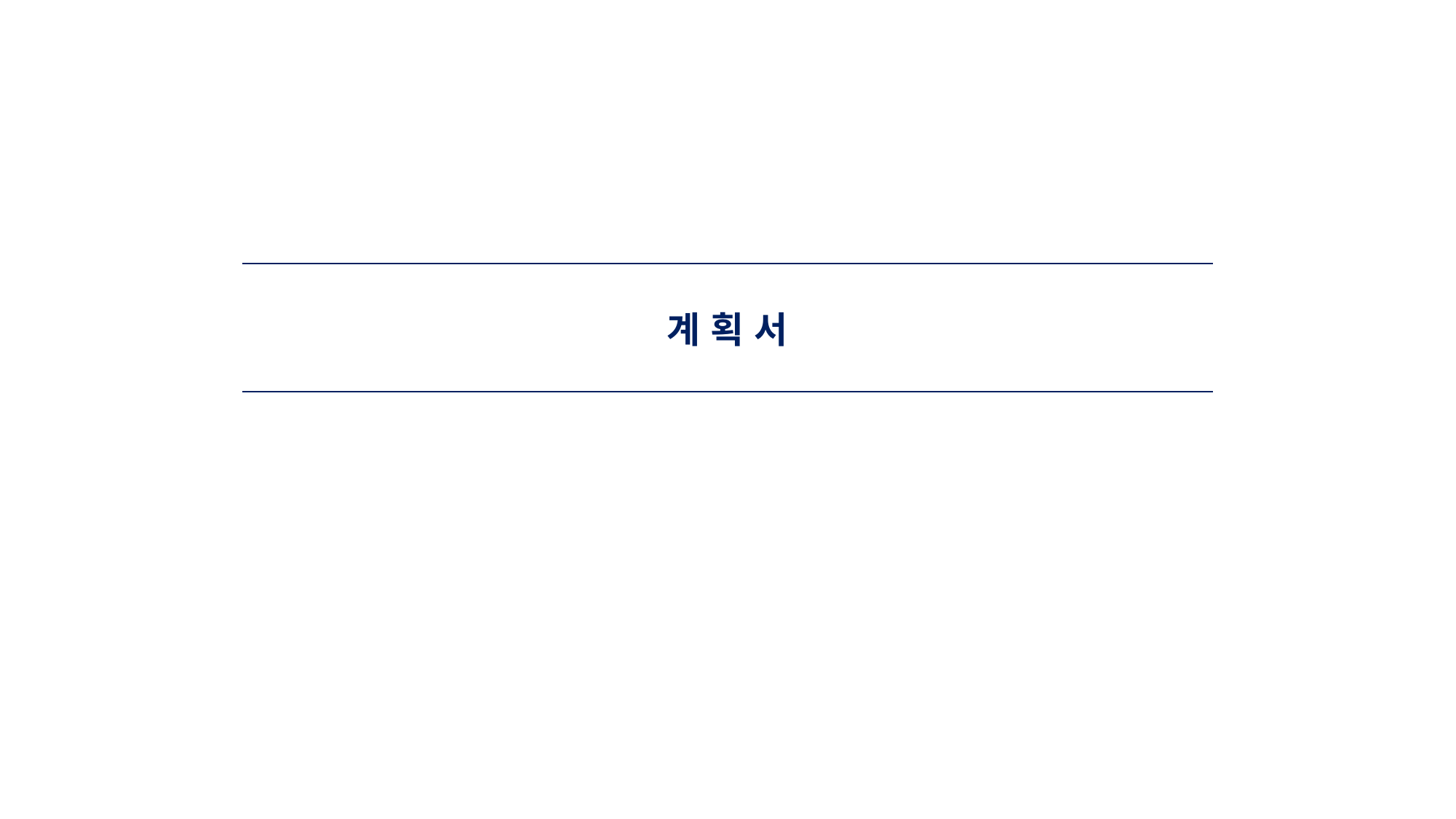

| 계 획 서 |
| --- |